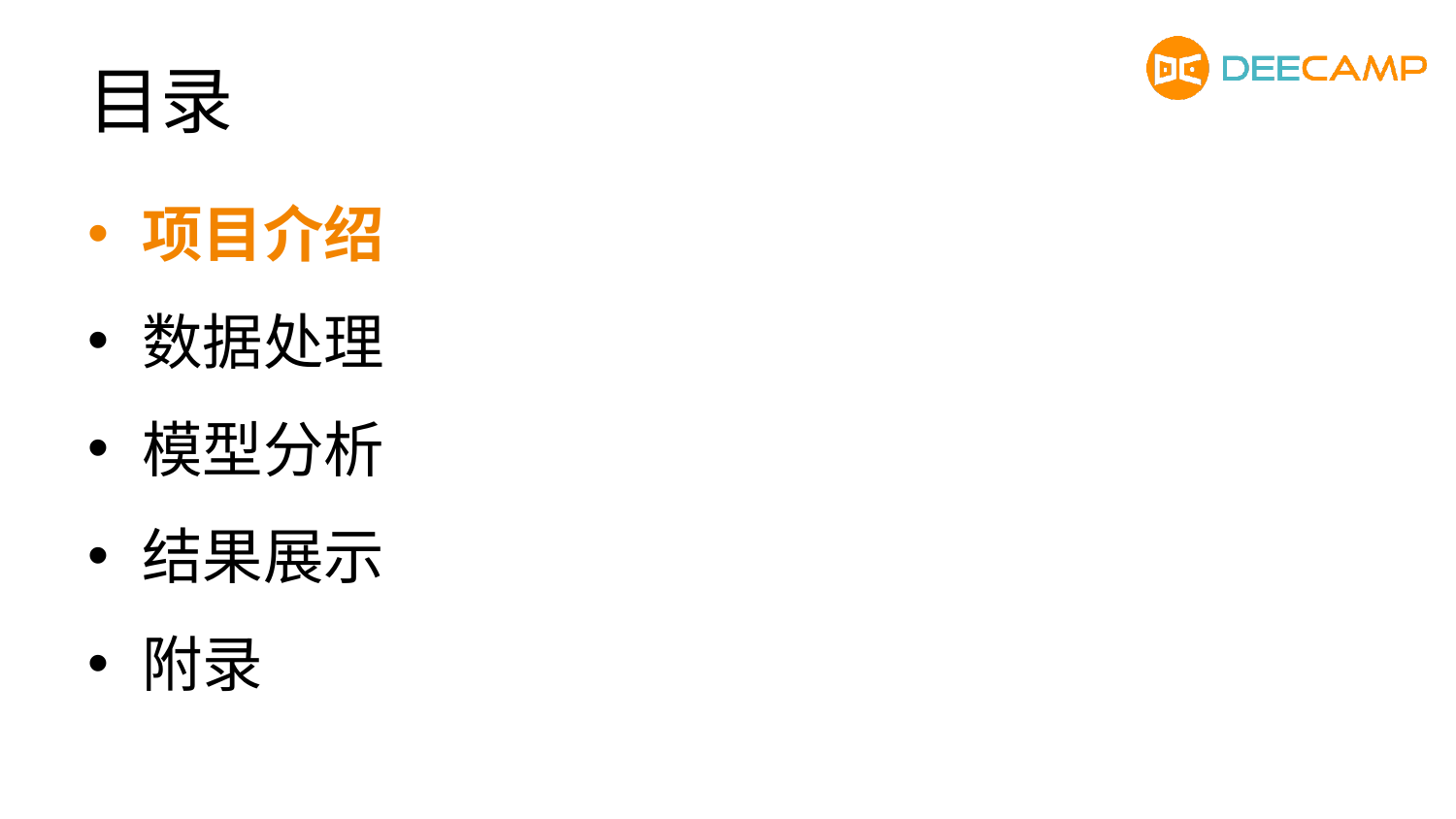

# 目录
项目介绍
数据处理
模型分析
结果展示
附录